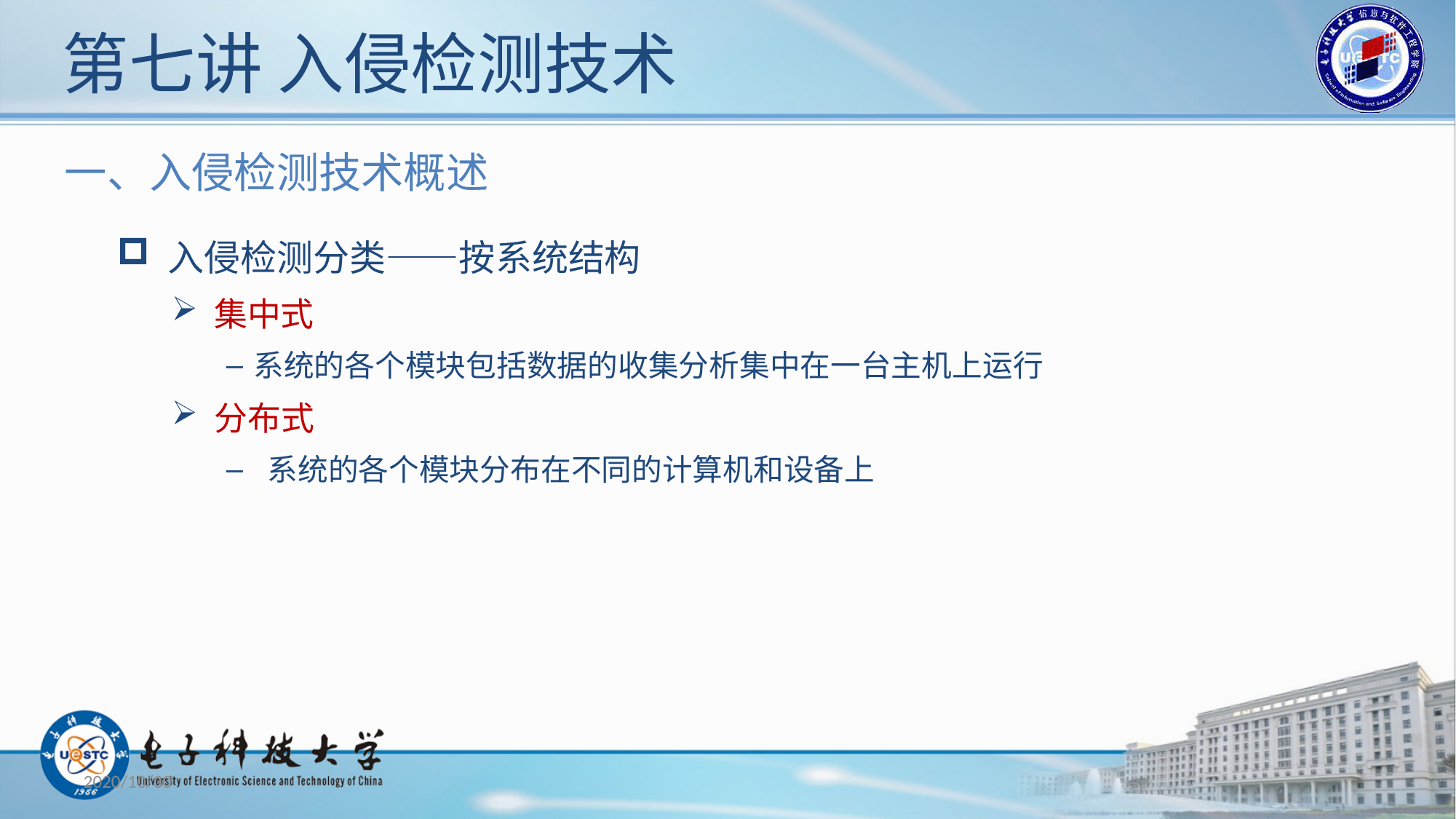

# 第七讲 入侵检测技术
一、入侵检测技术概述
 入侵检测分类——按系统结构
 集中式
系统的各个模块包括数据的收集分析集中在一台主机上运行
 分布式
 系统的各个模块分布在不同的计算机和设备上

2020/10/30